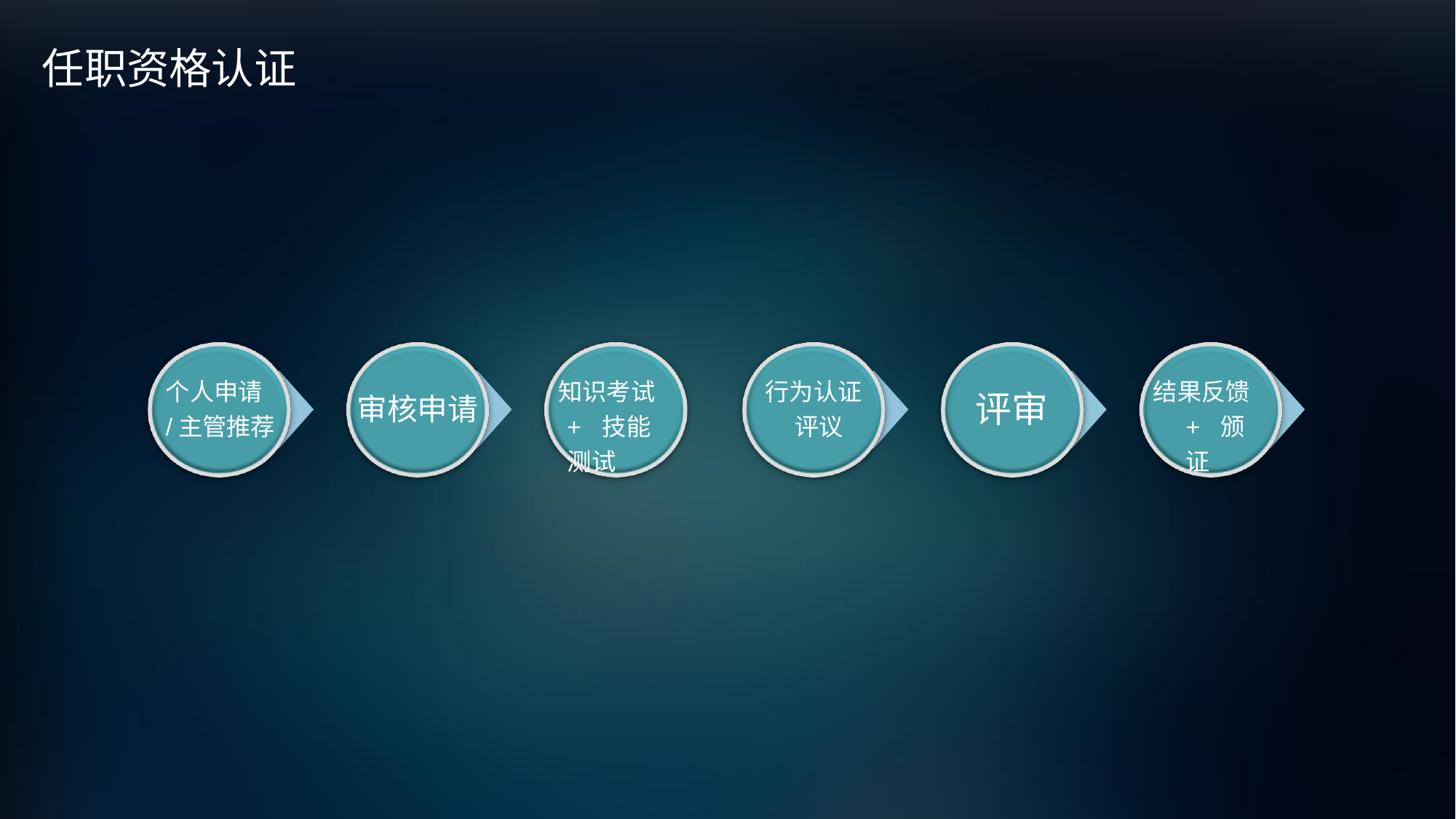

# 任职资格认证

个人申请
/主管推荐

知识考试+  技能测试
行为认证  评议
结果反馈+  颁证

评审
审核申请